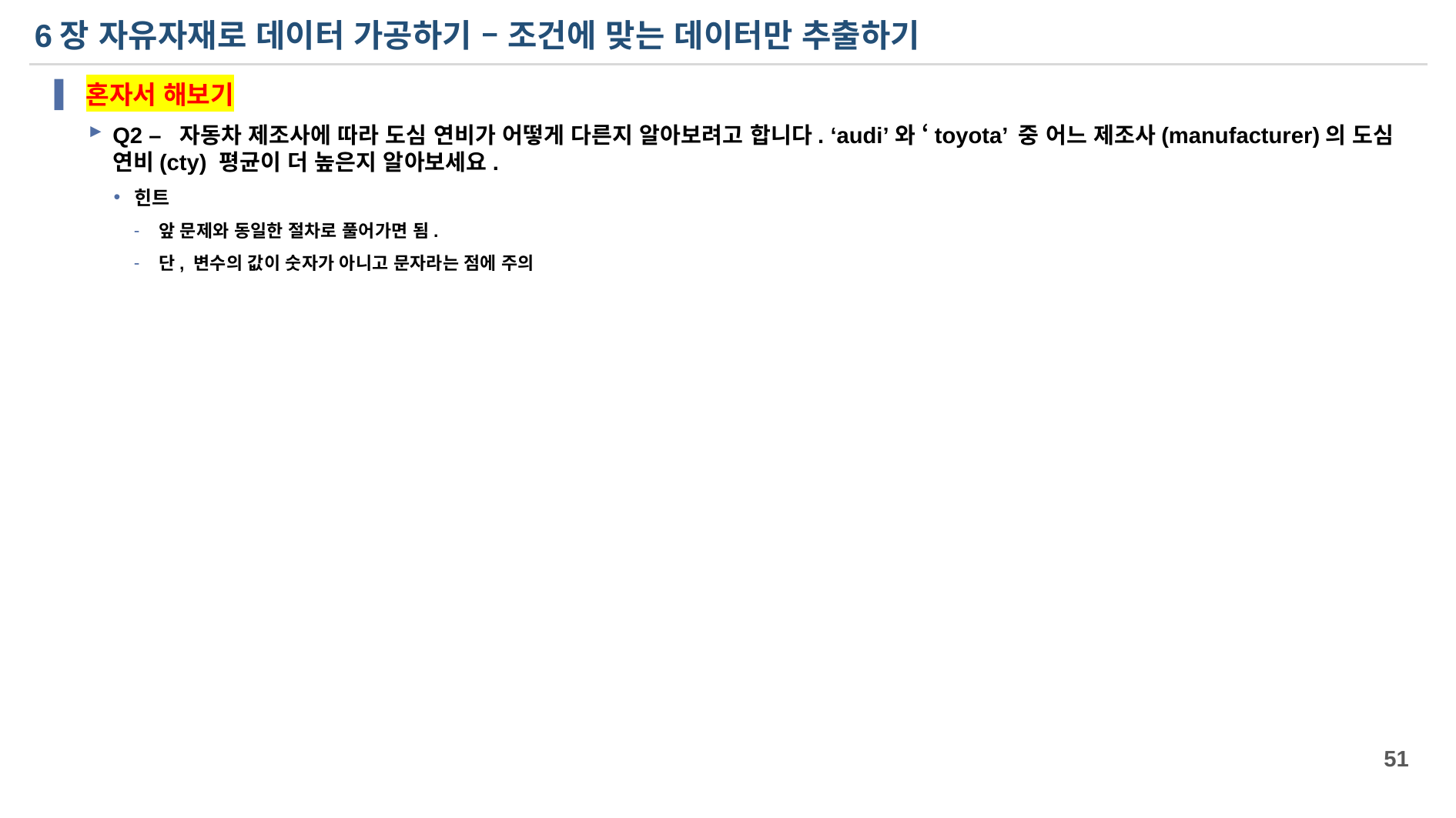

# 6장 자유자재로 데이터 가공하기 – 조건에 맞는 데이터만 추출하기
혼자서 해보기
Q2 –  자동차 제조사에 따라 도심 연비가 어떻게 다른지 알아보려고 합니다. ‘audi’와 ‘toyota’ 중 어느 제조사(manufacturer)의 도심 연비(cty) 평균이 더 높은지 알아보세요.
힌트
앞 문제와 동일한 절차로 풀어가면 됨.
단, 변수의 값이 숫자가 아니고 문자라는 점에 주의
51